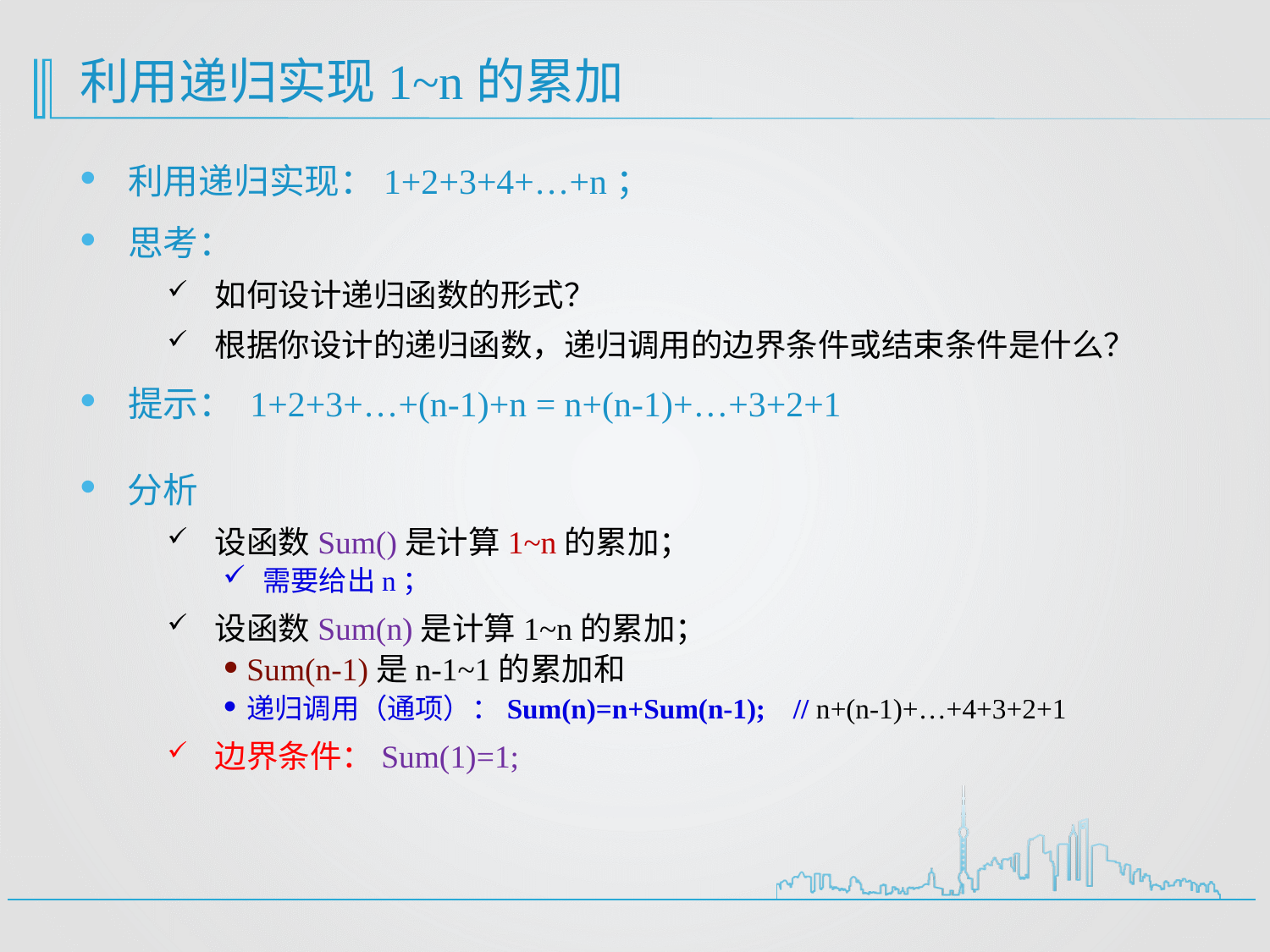

# 利用递归实现1~n的累加
利用递归实现：1+2+3+4+…+n；
思考：
如何设计递归函数的形式？
根据你设计的递归函数，递归调用的边界条件或结束条件是什么？
提示： 1+2+3+…+(n-1)+n = n+(n-1)+…+3+2+1
分析
设函数Sum()是计算1~n的累加；
需要给出n；
设函数Sum(n)是计算1~n的累加；
Sum(n-1)是n-1~1的累加和
递归调用（通项）：Sum(n)=n+Sum(n-1);    // n+(n-1)+…+4+3+2+1
边界条件：Sum(1)=1;